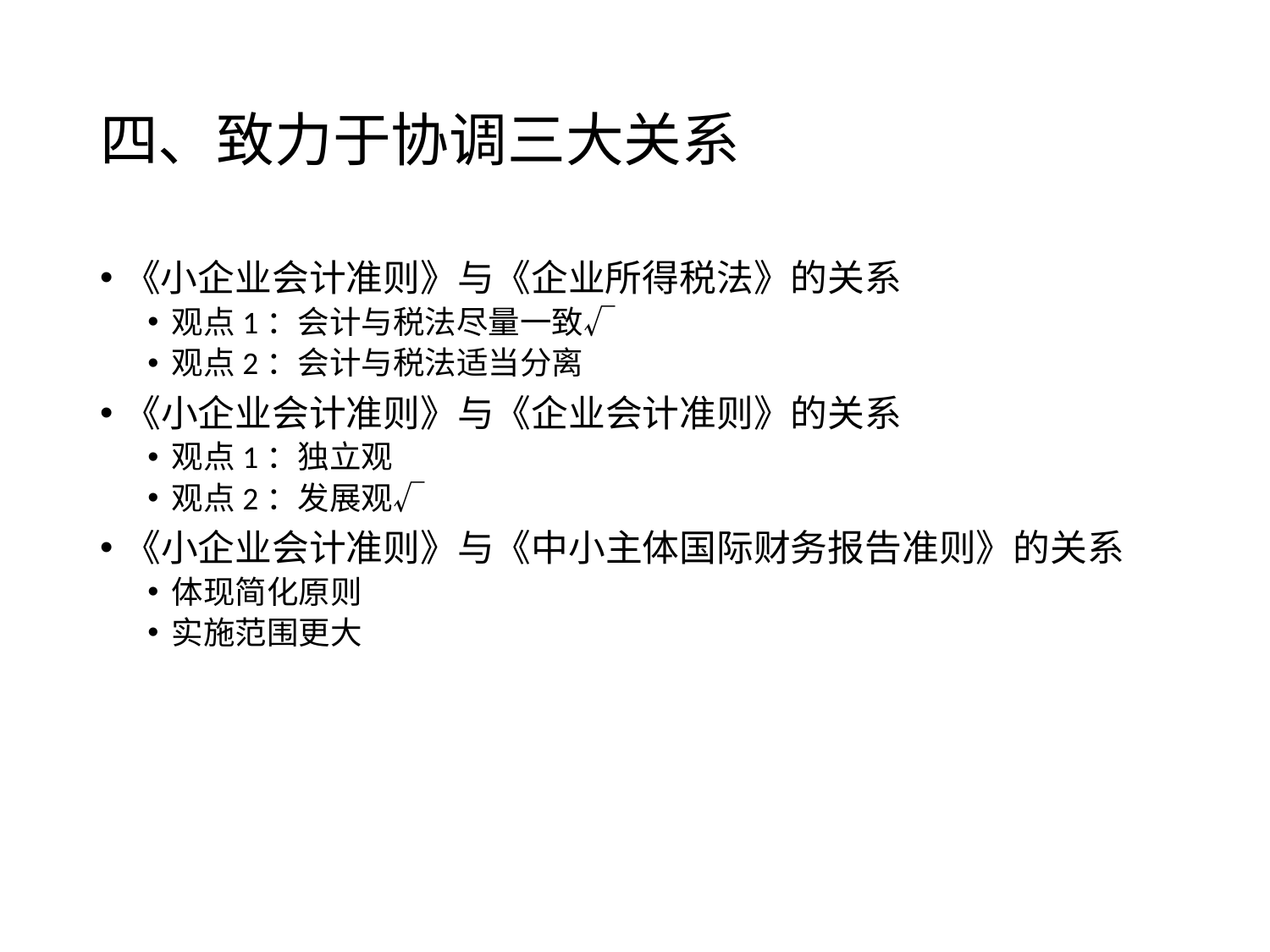

# 四、致力于协调三大关系
《小企业会计准则》与《企业所得税法》的关系
观点1：会计与税法尽量一致√
观点2：会计与税法适当分离
《小企业会计准则》与《企业会计准则》的关系
观点1：独立观
观点2：发展观√
《小企业会计准则》与《中小主体国际财务报告准则》的关系
体现简化原则
实施范围更大